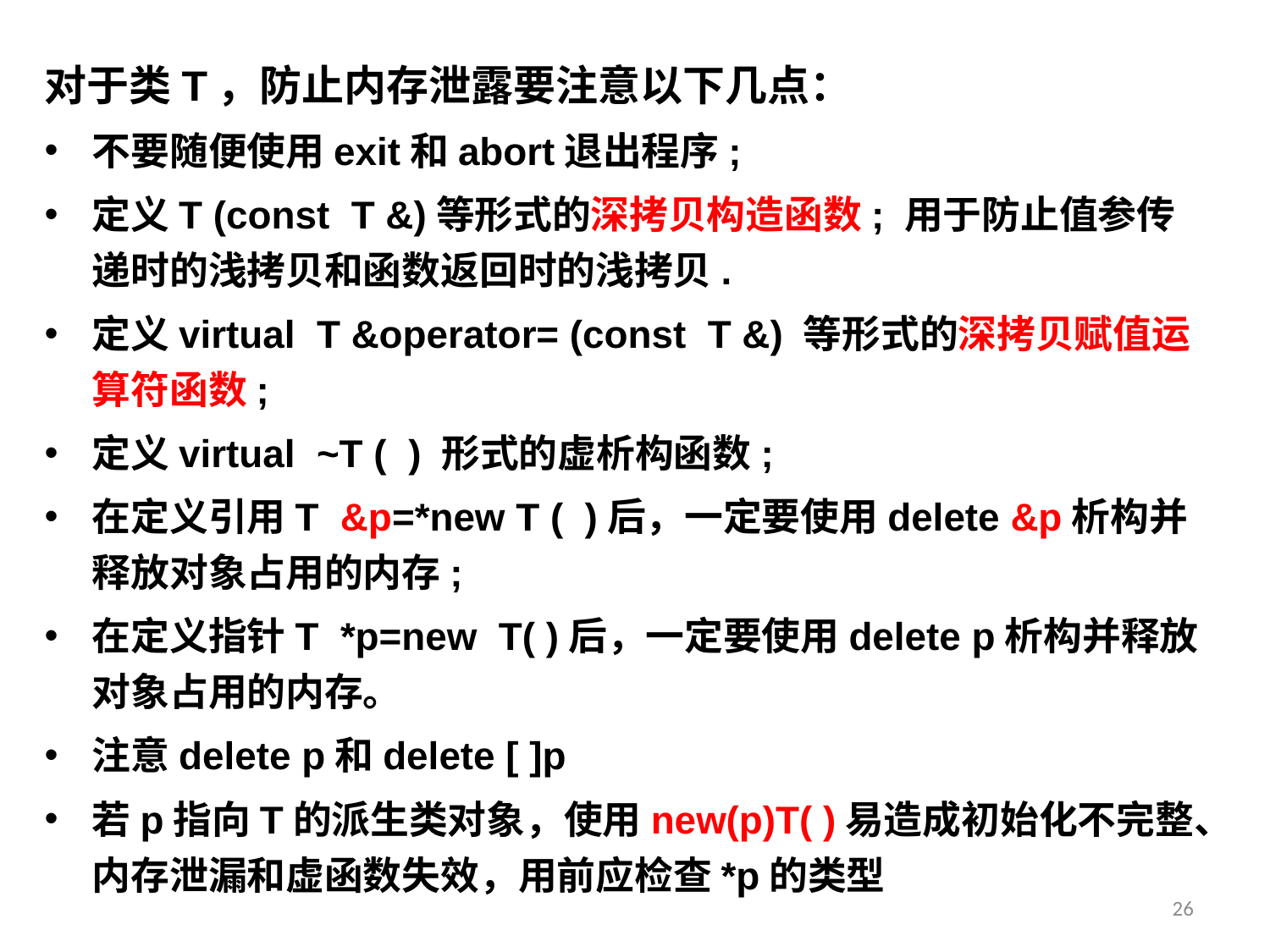

对于类T，防止内存泄露要注意以下几点：
不要随便使用exit和abort退出程序;
定义T (const  T &)等形式的深拷贝构造函数; 用于防止值参传递时的浅拷贝和函数返回时的浅拷贝.
定义virtual  T &operator= (const  T &) 等形式的深拷贝赋值运算符函数;
定义virtual  ~T (  ) 形式的虚析构函数;
在定义引用T  &p=*new T (  )后，一定要使用delete &p析构并释放对象占用的内存;
在定义指针T  *p=new  T( )后，一定要使用delete p析构并释放对象占用的内存。
注意delete p和delete [ ]p
若p指向T的派生类对象，使用new(p)T( )易造成初始化不完整、内存泄漏和虚函数失效，用前应检查*p的类型

26